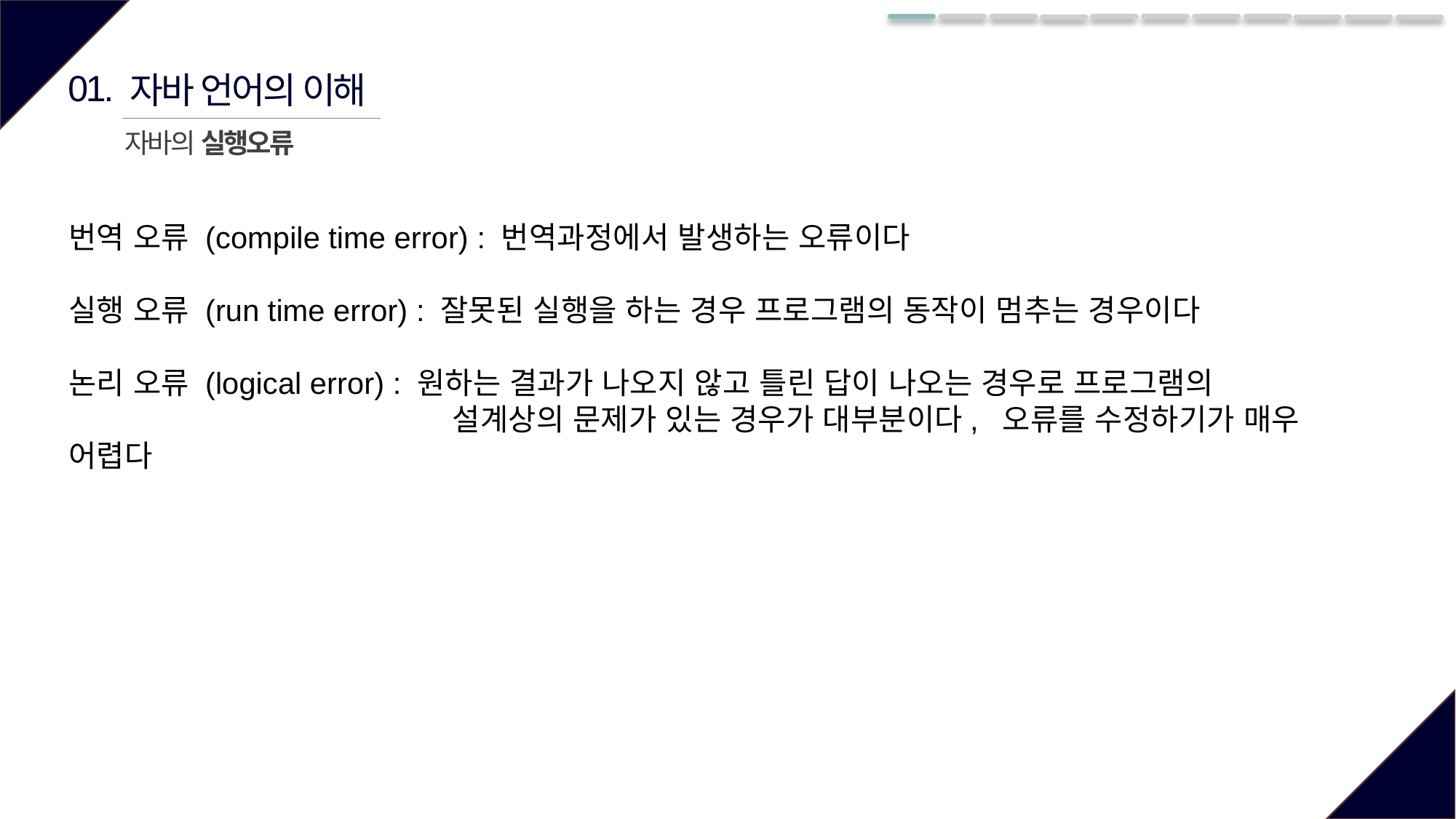

01.
자바 언어의 이해
자바의 실행오류
번역 오류 (compile time error) : 번역과정에서 발생하는 오류이다

실행 오류 (run time error) : 잘못된 실행을 하는 경우 프로그램의 동작이 멈추는 경우이다

논리 오류 (logical error) : 원하는 결과가 나오지 않고 틀린 답이 나오는 경우로 프로그램의
                                            설계상의 문제가 있는 경우가 대부분이다,  오류를 수정하기가 매우 어렵다